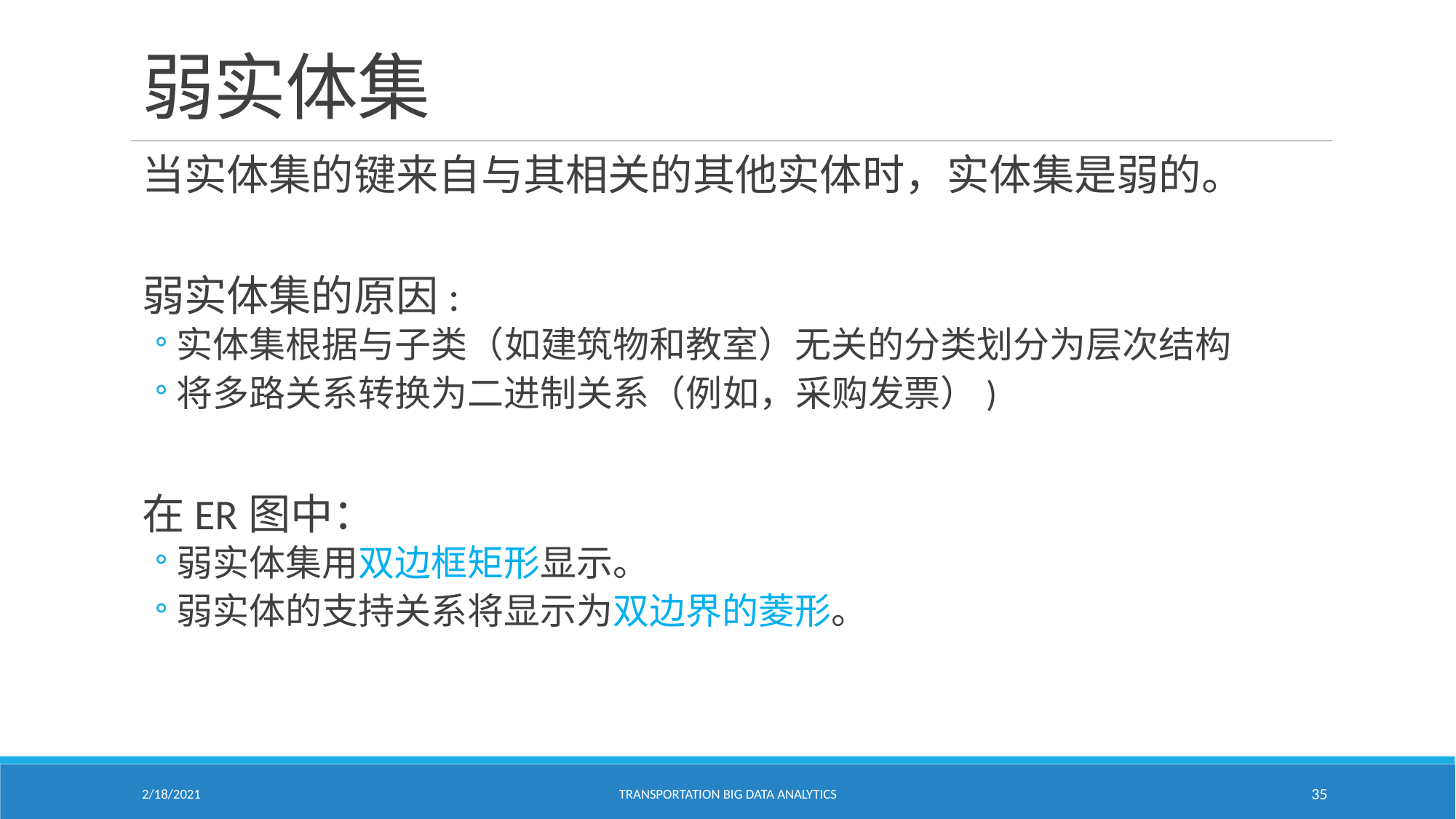

# 弱实体集
当实体集的键来自与其相关的其他实体时，实体集是弱的。

弱实体集的原因:
实体集根据与子类（如建筑物和教室）无关的分类划分为层次结构
将多路关系转换为二进制关系（例如，采购发票）)

在ER图中：
弱实体集用双边框矩形显示。
弱实体的支持关系将显示为双边界的菱形。
2/18/2021
Transportation Big Data Analytics
35